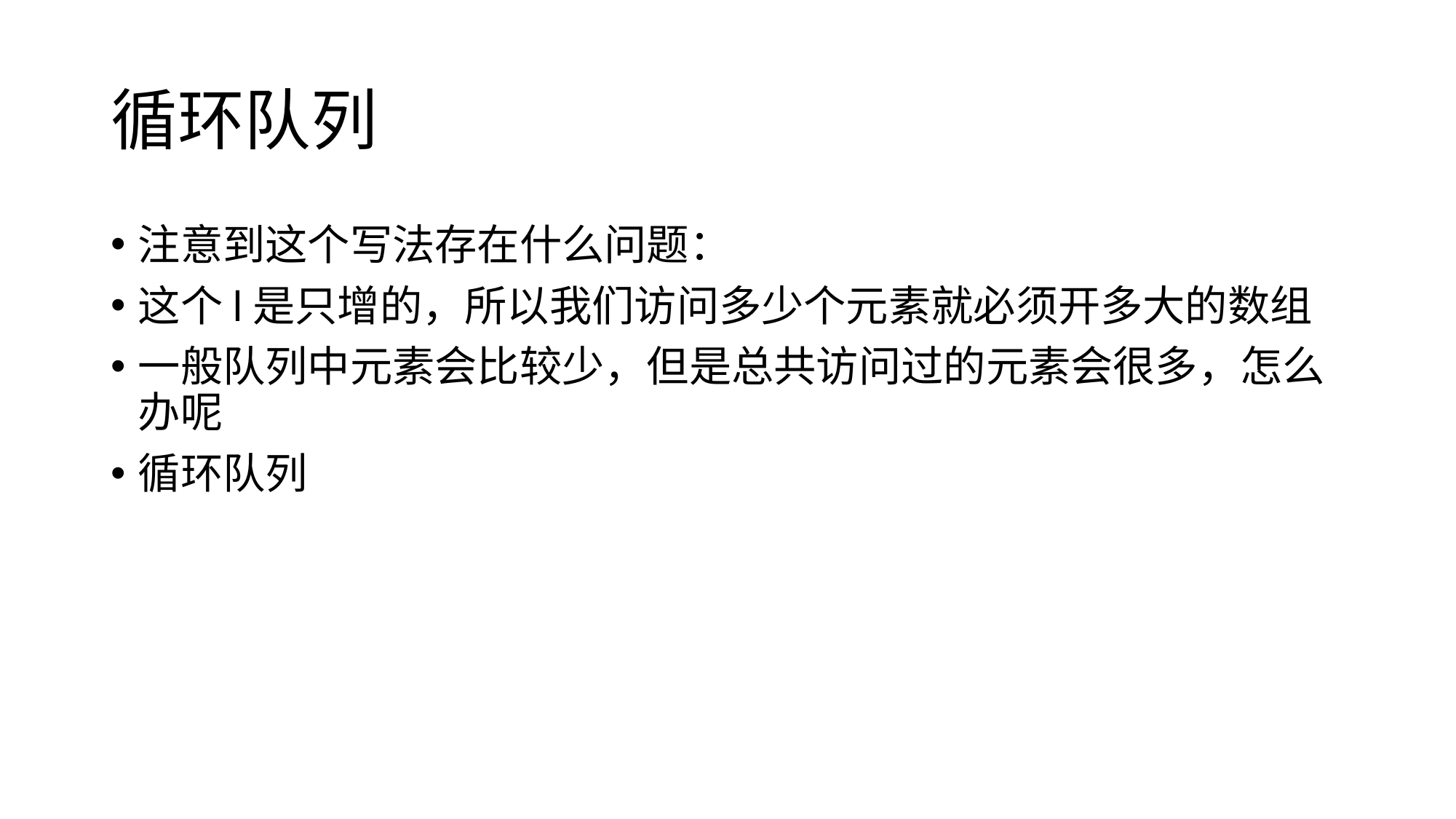

# 循环队列
注意到这个写法存在什么问题：
这个l是只增的，所以我们访问多少个元素就必须开多大的数组
一般队列中元素会比较少，但是总共访问过的元素会很多，怎么办呢
循环队列